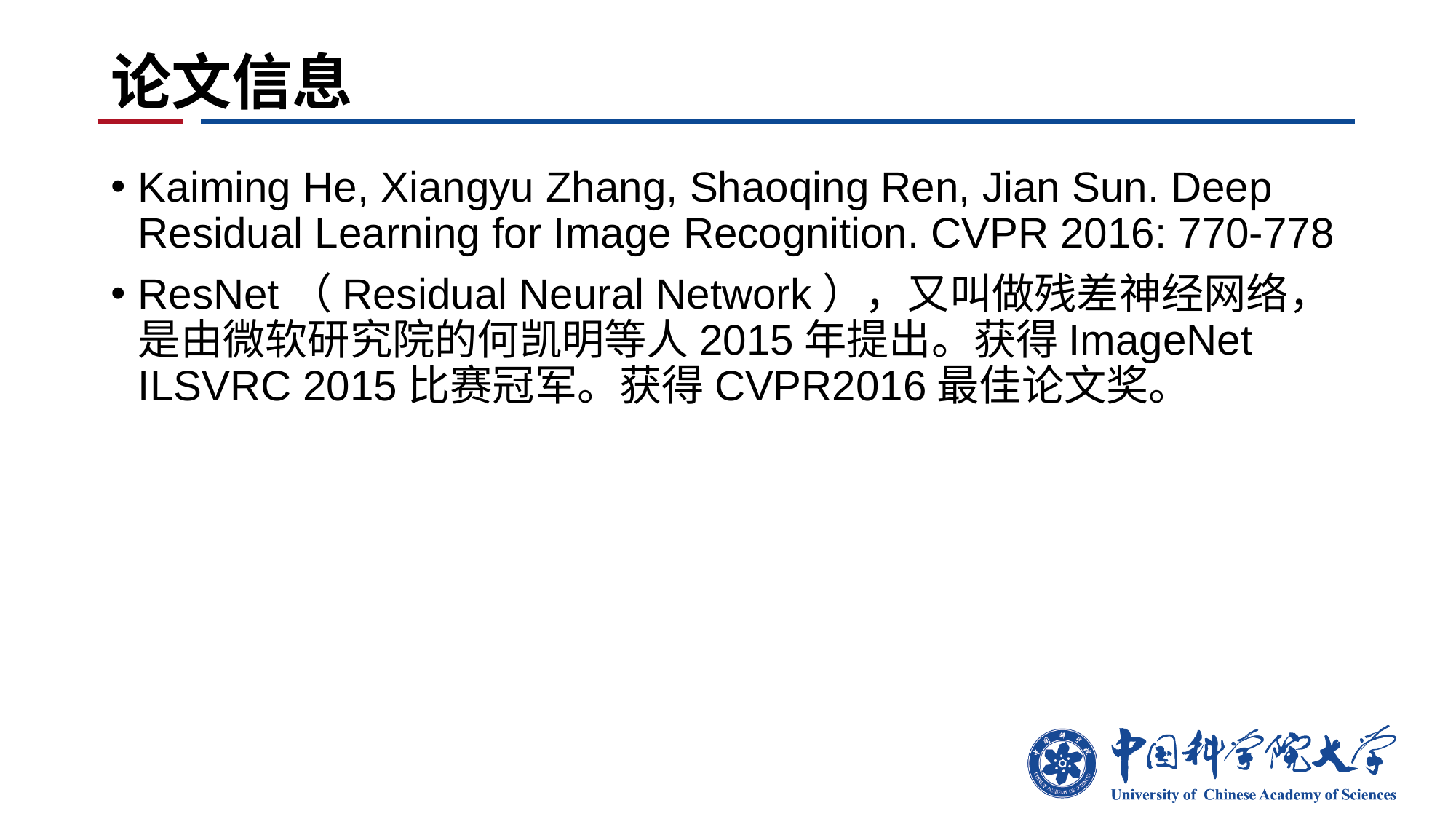

# 论文信息
Kaiming He, Xiangyu Zhang, Shaoqing Ren, Jian Sun. Deep Residual Learning for Image Recognition. CVPR 2016: 770-778
ResNet（Residual Neural Network），又叫做残差神经网络，是由微软研究院的何凯明等人2015年提出。获得ImageNet ILSVRC 2015比赛冠军。获得CVPR2016最佳论文奖。